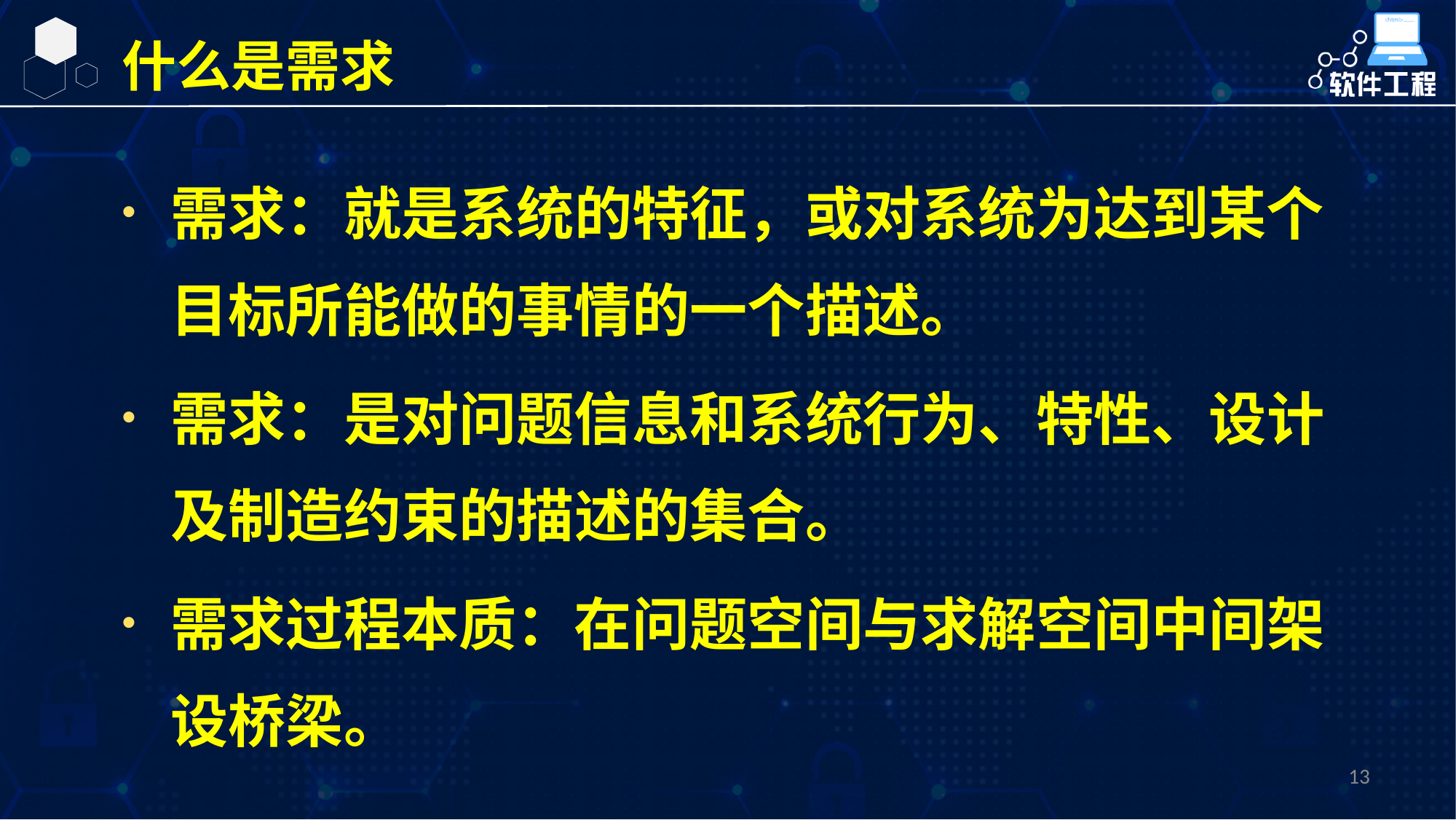

什么是需求
需求：就是系统的特征，或对系统为达到某个目标所能做的事情的一个描述。
需求：是对问题信息和系统行为、特性、设计及制造约束的描述的集合。
需求过程本质：在问题空间与求解空间中间架设桥梁。
13